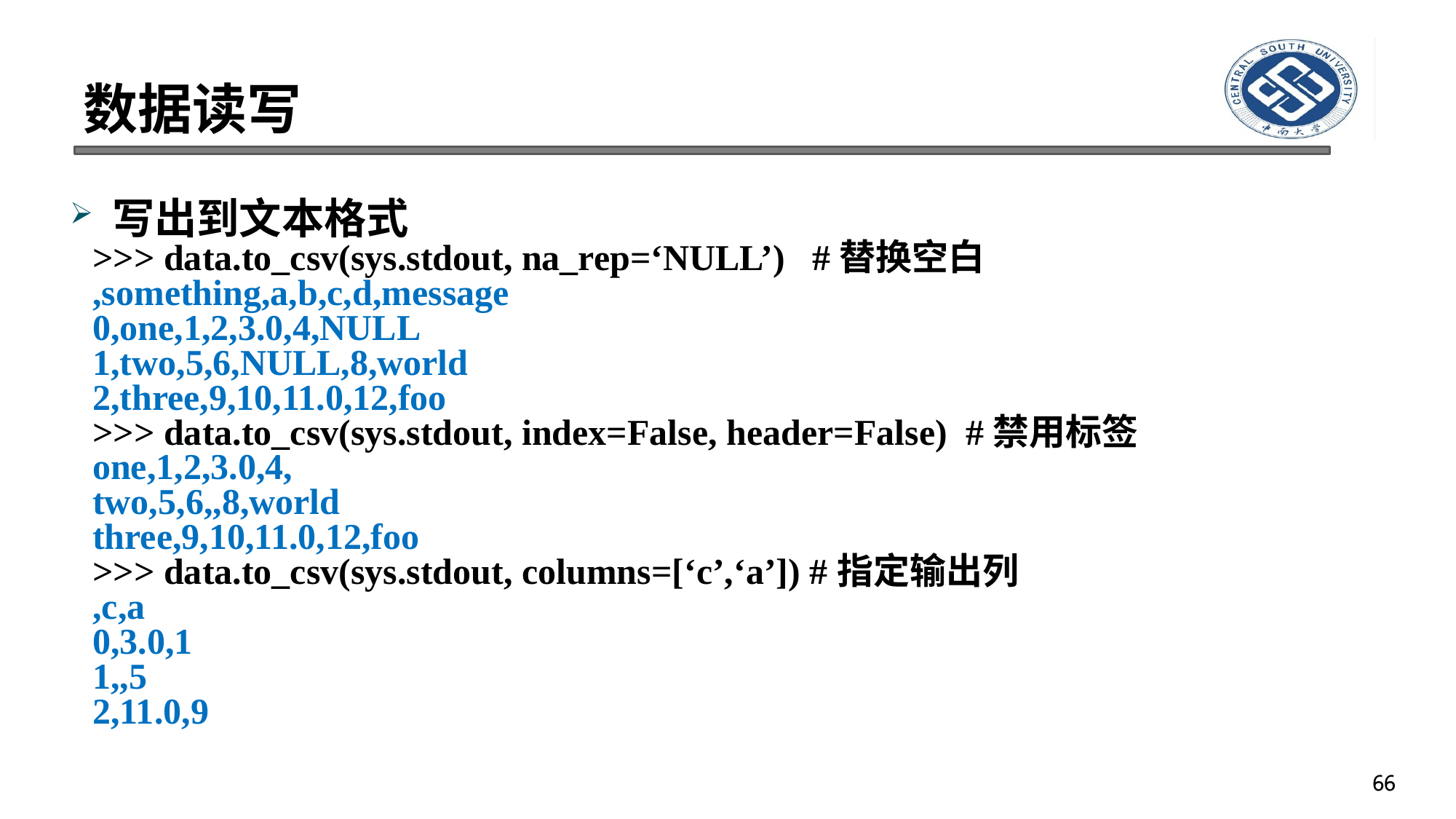

# 数据读写
写出到文本格式
>>> data.to_csv(sys.stdout, na_rep=‘NULL’)   #替换空白
,something,a,b,c,d,message
0,one,1,2,3.0,4,NULL
1,two,5,6,NULL,8,world
2,three,9,10,11.0,12,foo
>>> data.to_csv(sys.stdout, index=False, header=False)  #禁用标签
one,1,2,3.0,4,
two,5,6,,8,world
three,9,10,11.0,12,foo
>>> data.to_csv(sys.stdout, columns=[‘c’,‘a’]) #指定输出列
,c,a
0,3.0,1
1,,5
2,11.0,9
66